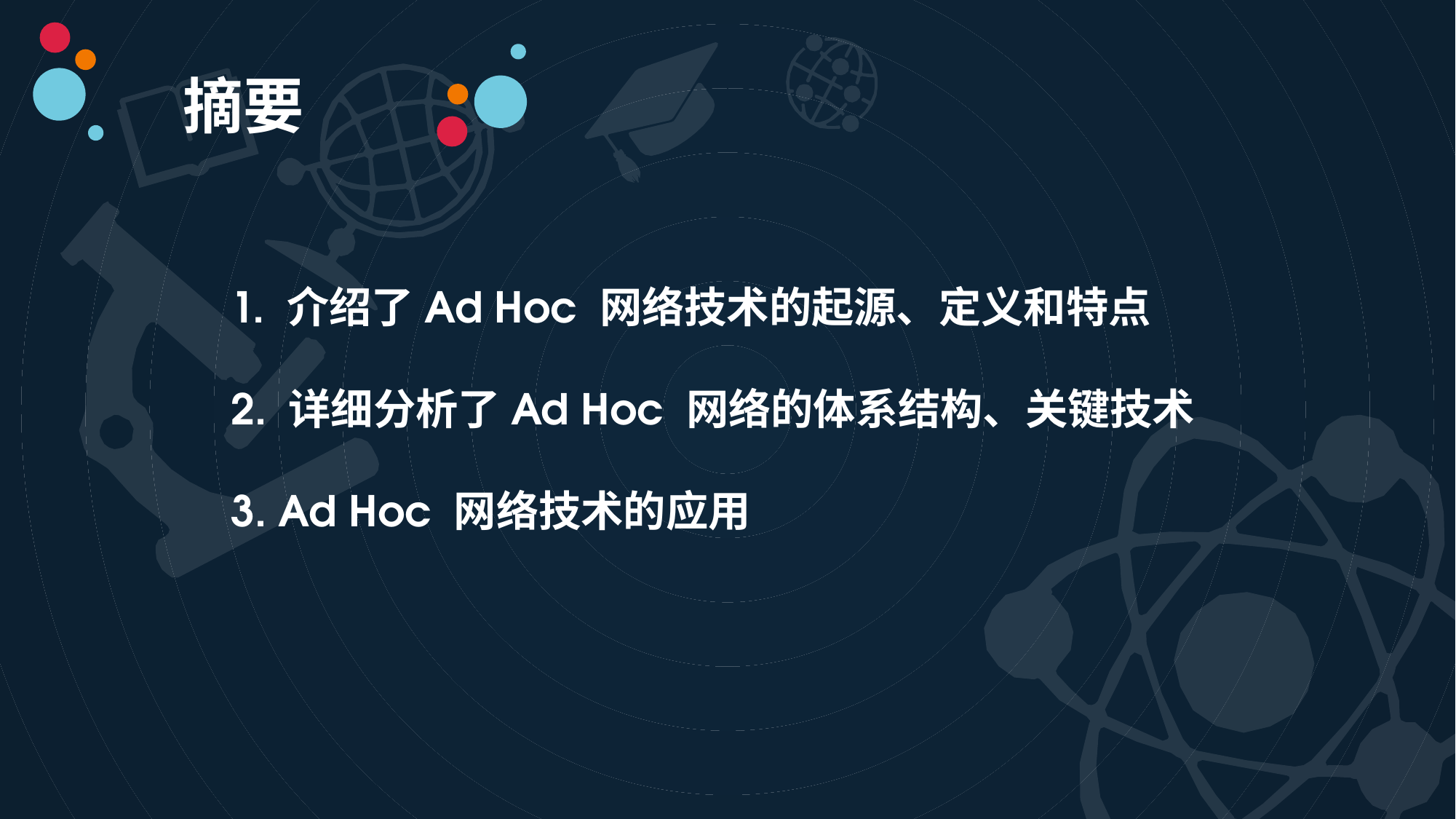

摘要
1. 介绍了Ad Hoc 网络技术的起源、定义和特点

2. 详细分析了Ad Hoc 网络的体系结构、关键技术

3. Ad Hoc 网络技术的应用